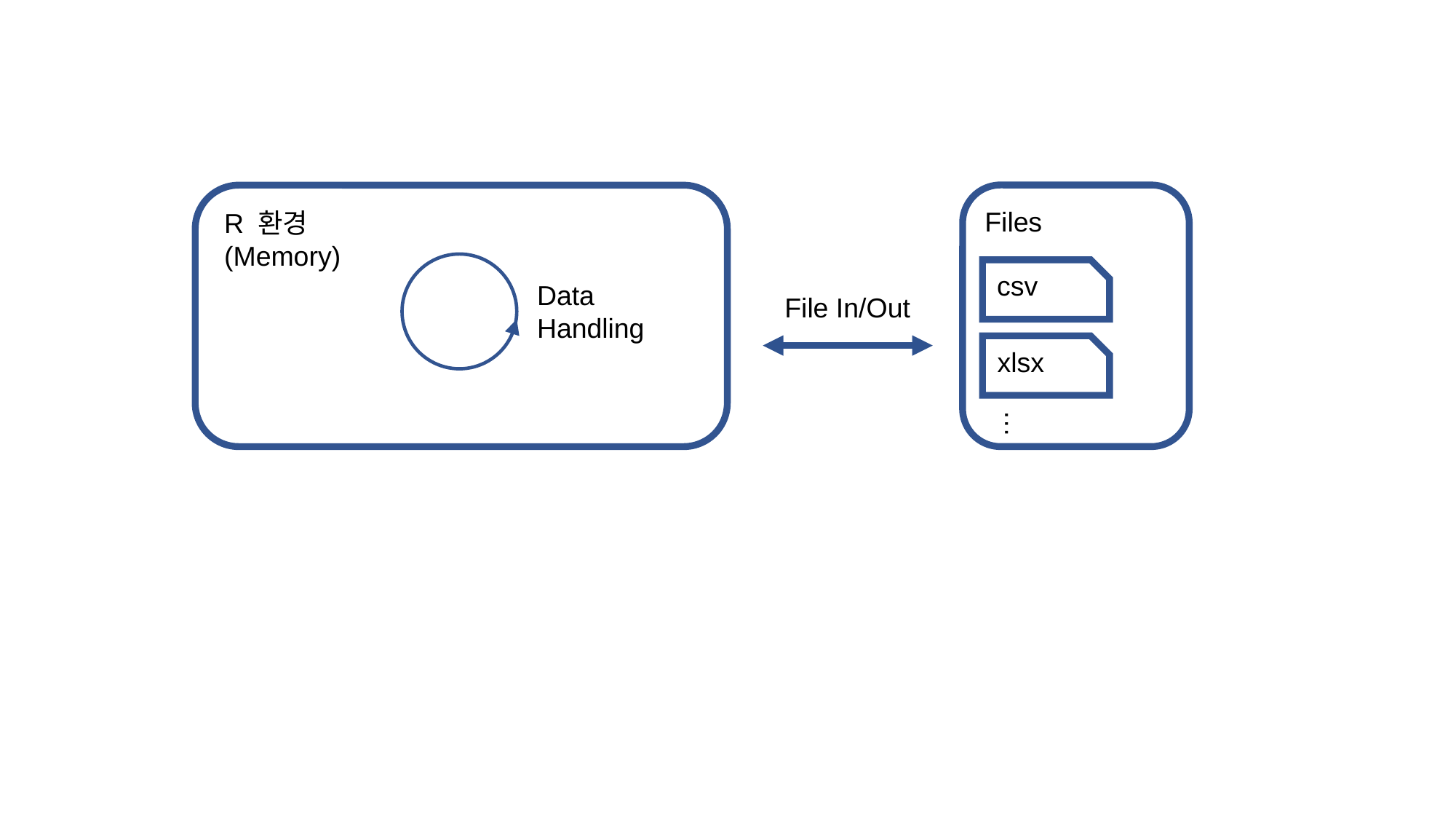

Files
R 환경
(Memory)

csv
Data
Handling
File In/Out

xlsx
…